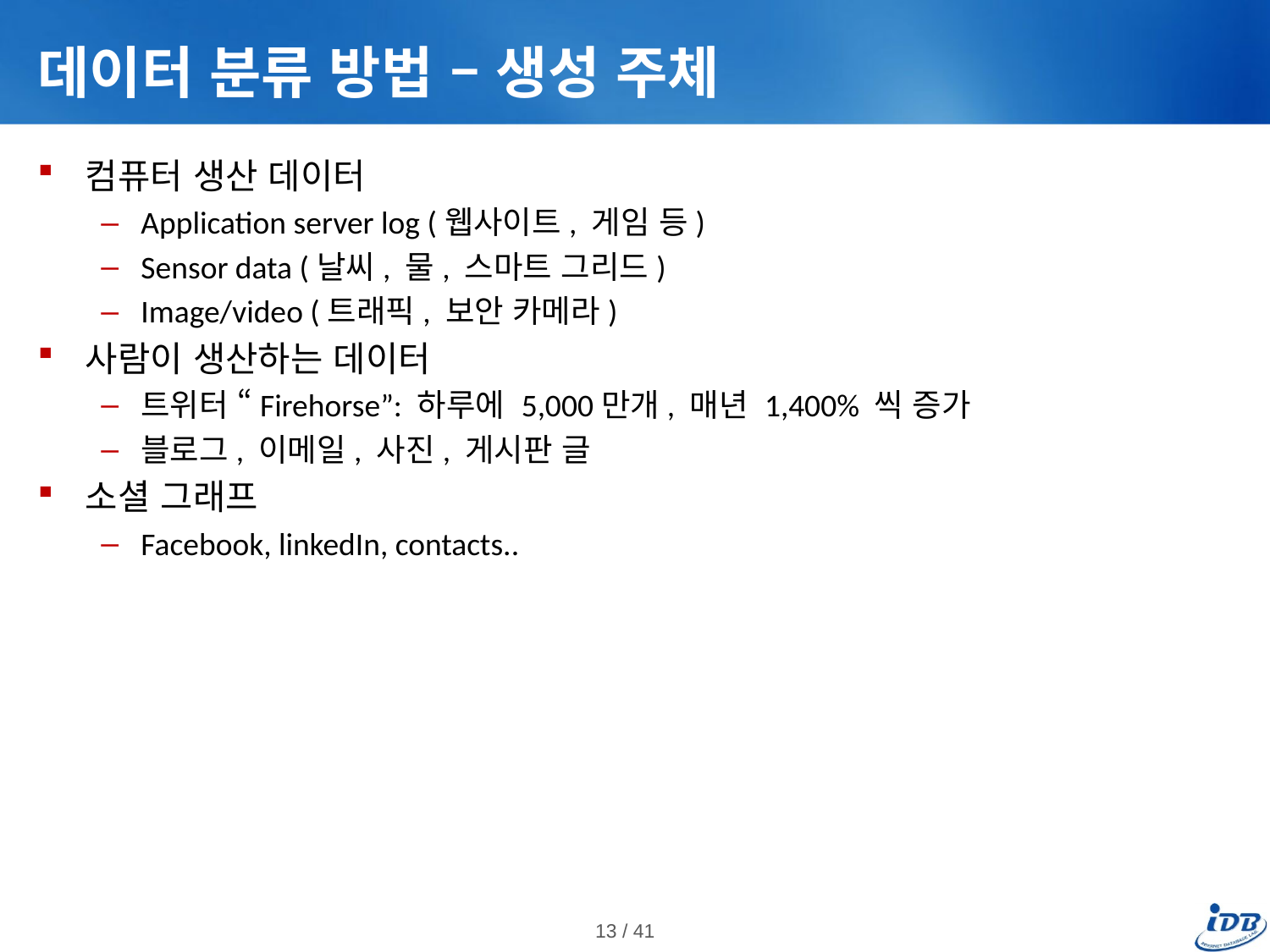

# 데이터 분류 방법 – 생성 주체
컴퓨터 생산 데이터
Application server log (웹사이트, 게임 등)
Sensor data (날씨, 물, 스마트 그리드)
Image/video (트래픽, 보안 카메라)
사람이 생산하는 데이터
트위터 “Firehorse”: 하루에 5,000만개, 매년 1,400% 씩 증가
블로그, 이메일, 사진, 게시판 글
소셜 그래프
Facebook, linkedIn, contacts..